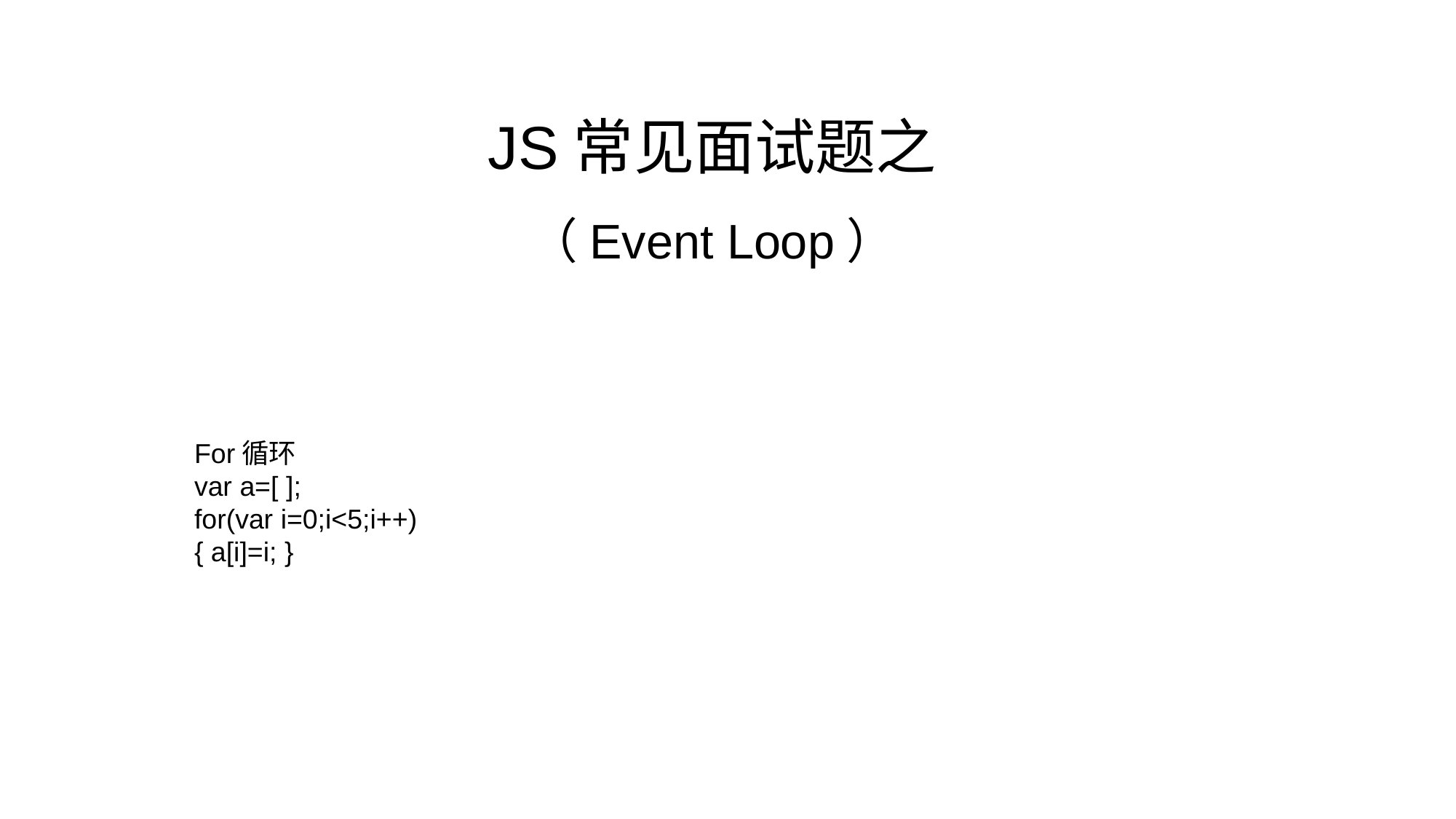

JS常见面试题之
（Event Loop）
For循环
var a=[ ];
for(var i=0;i<5;i++)
{ a[i]=i; }